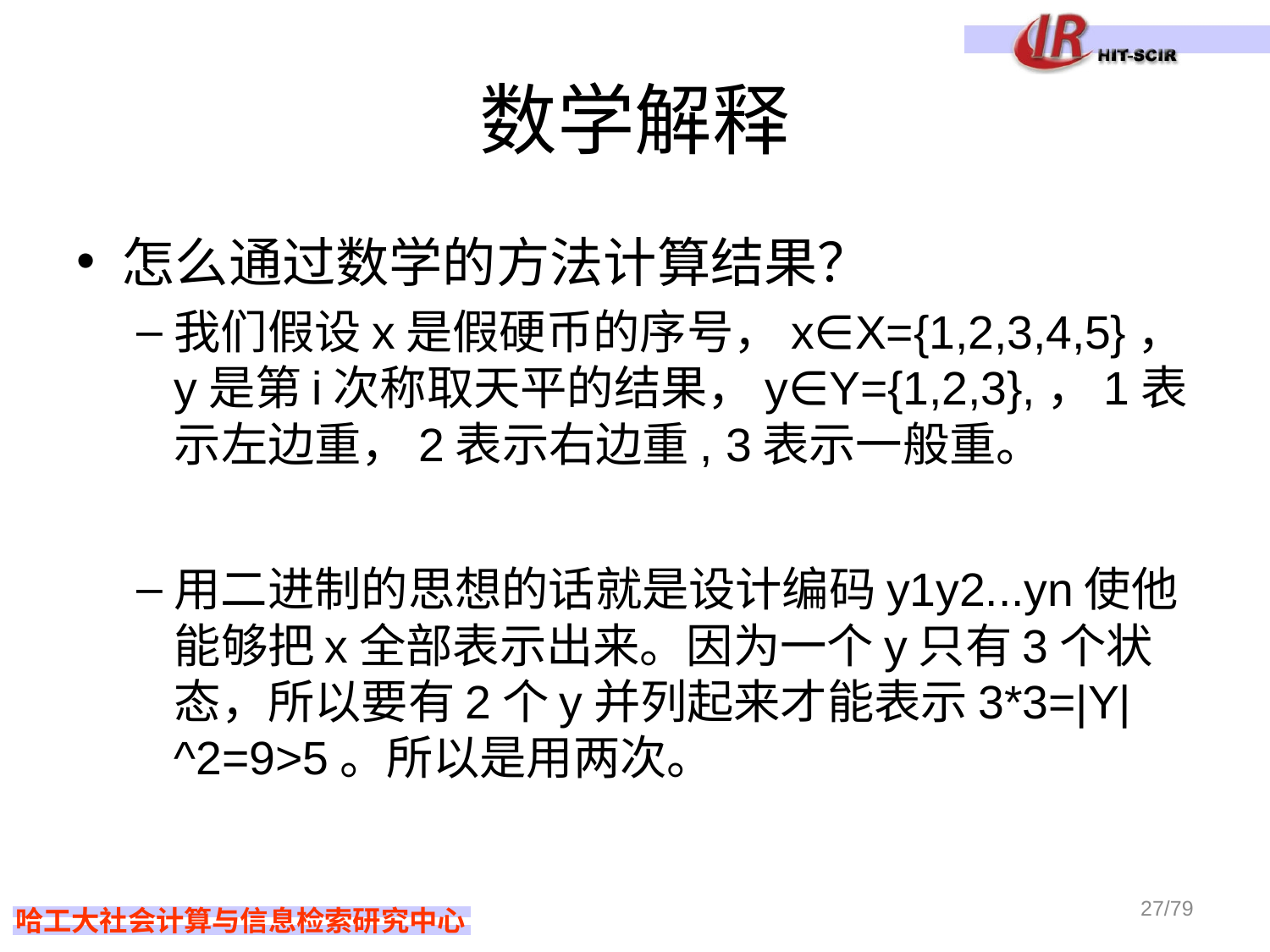

# 数学解释
怎么通过数学的方法计算结果？
我们假设x是假硬币的序号，x∈X={1,2,3,4,5}，y是第i次称取天平的结果，y∈Y={1,2,3},，1表示左边重，2表示右边重, 3表示一般重。

用二进制的思想的话就是设计编码y1y2...yn使他能够把x全部表示出来。因为一个y只有3个状态，所以要有2个y并列起来才能表示3*3=|Y|^2=9>5。所以是用两次。
27/79